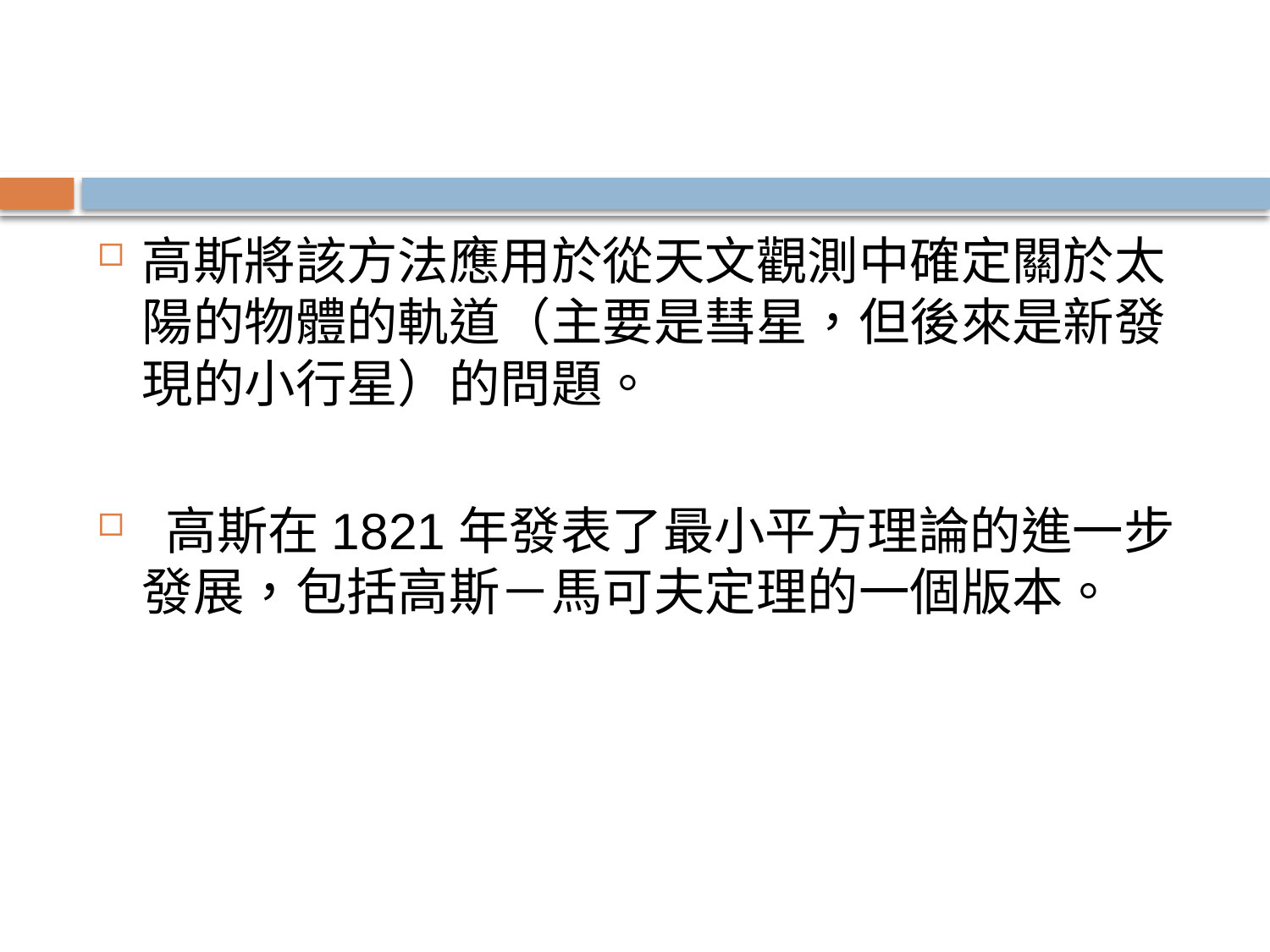

#
高斯將該方法應用於從天文觀測中確定關於太陽的物體的軌道（主要是彗星，但後來是新發現的小行星）的問題。

 高斯在1821年發表了最小平方理論的進一步發展，包括高斯－馬可夫定理的一個版本。